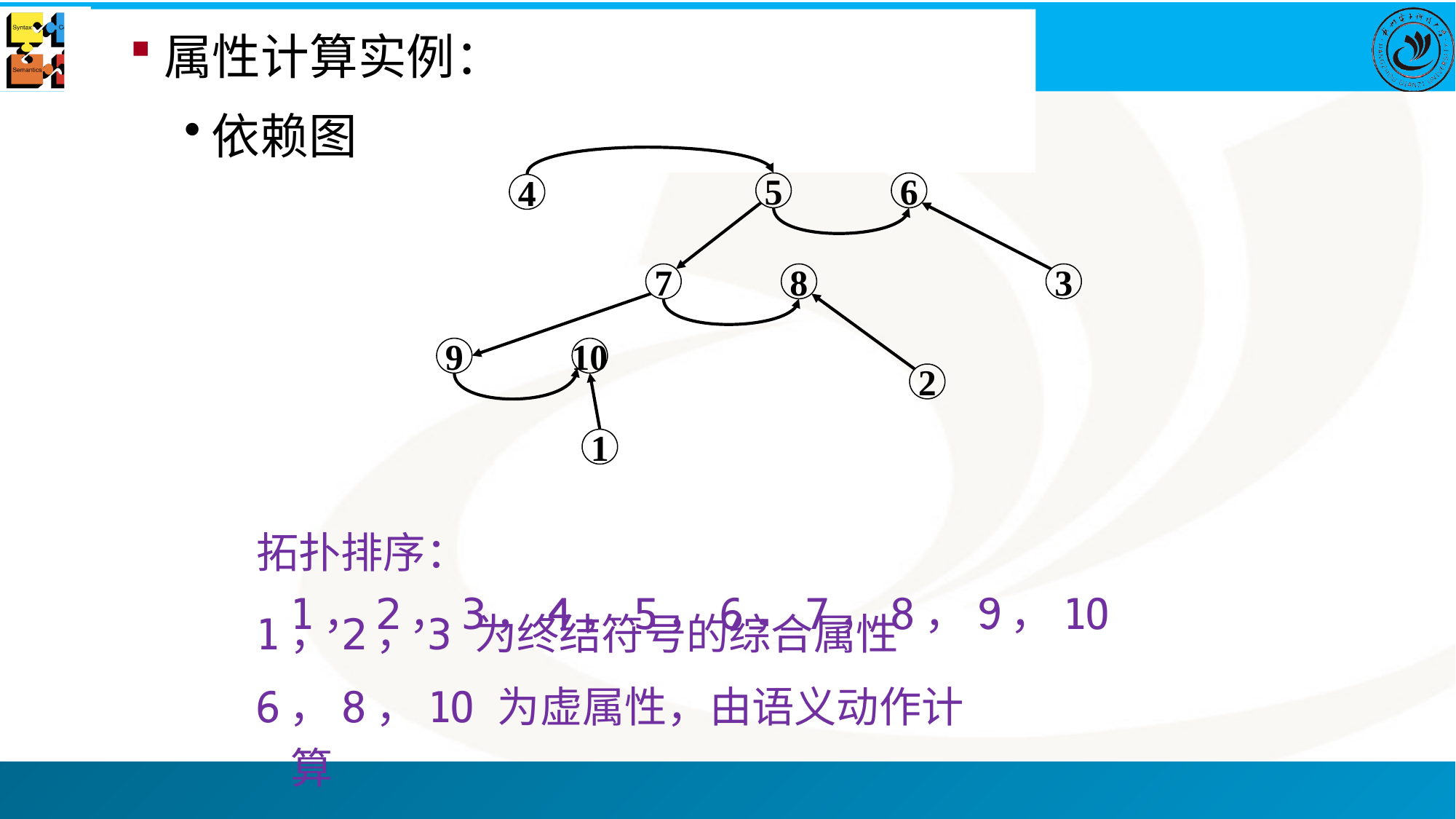

# 语法制导翻译技术
属性计算实例：
依赖图
5
6
4
7
8
3
9
10
2
1
拓扑排序：1，2，3，4，5，6，7，8，9，10
1，2，3 为终结符号的综合属性
6，8，10 为虚属性，由语义动作计算
27